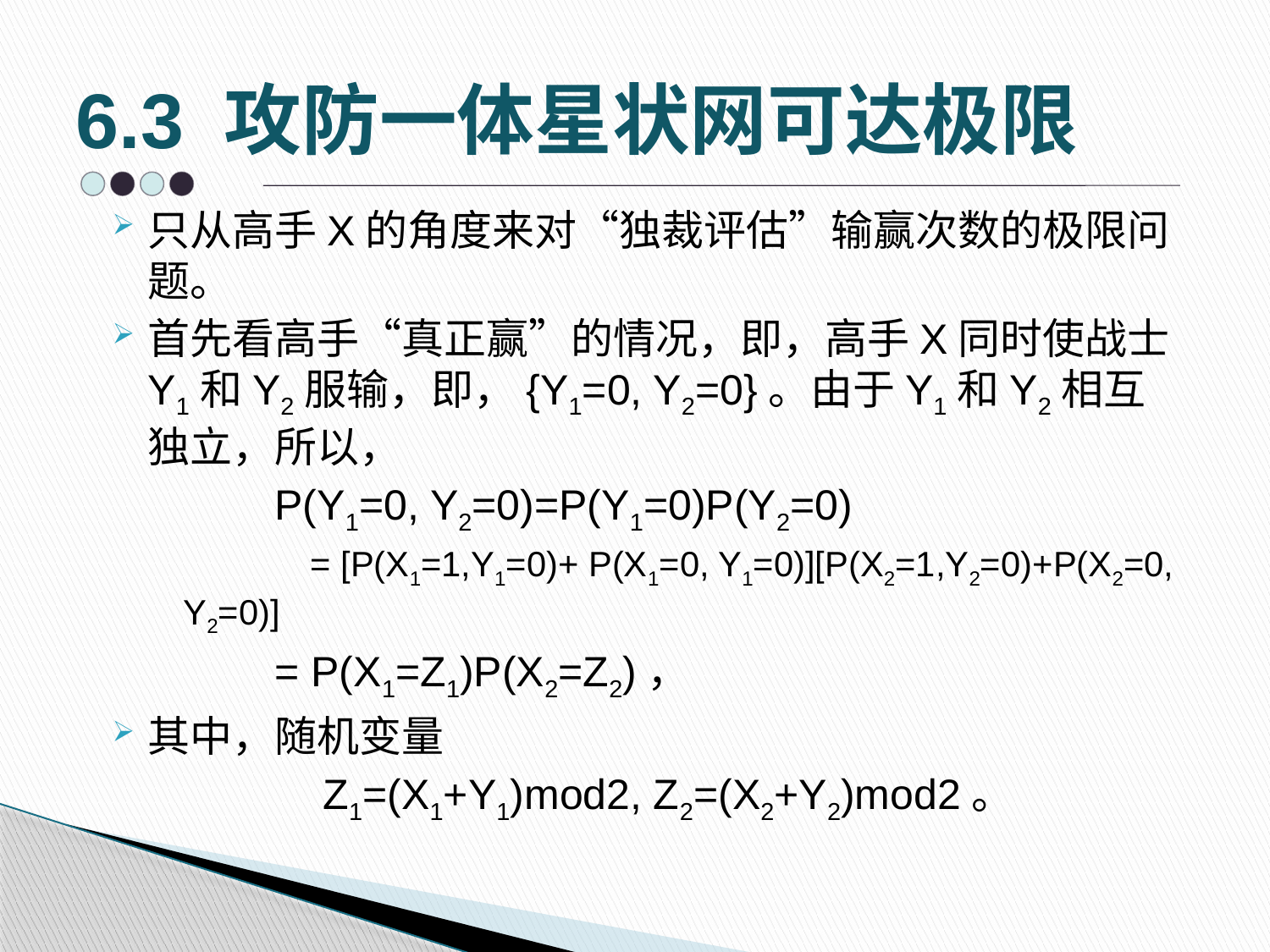

# 6.3 攻防一体星状网可达极限

只从高手X的角度来对“独裁评估”输赢次数的极限问题。
首先看高手“真正赢”的情况，即，高手X同时使战士Y1和Y2服输，即，{Y1=0, Y2=0}。由于Y1和Y2相互独立，所以，
		P(Y1=0, Y2=0)=P(Y1=0)P(Y2=0)
		= [P(X1=1,Y1=0)+ P(X1=0, Y1=0)][P(X2=1,Y2=0)+P(X2=0, Y2=0)]
		= P(X1=Z1)P(X2=Z2)，
其中，随机变量
	Z1=(X1+Y1)mod2, Z2=(X2+Y2)mod2。